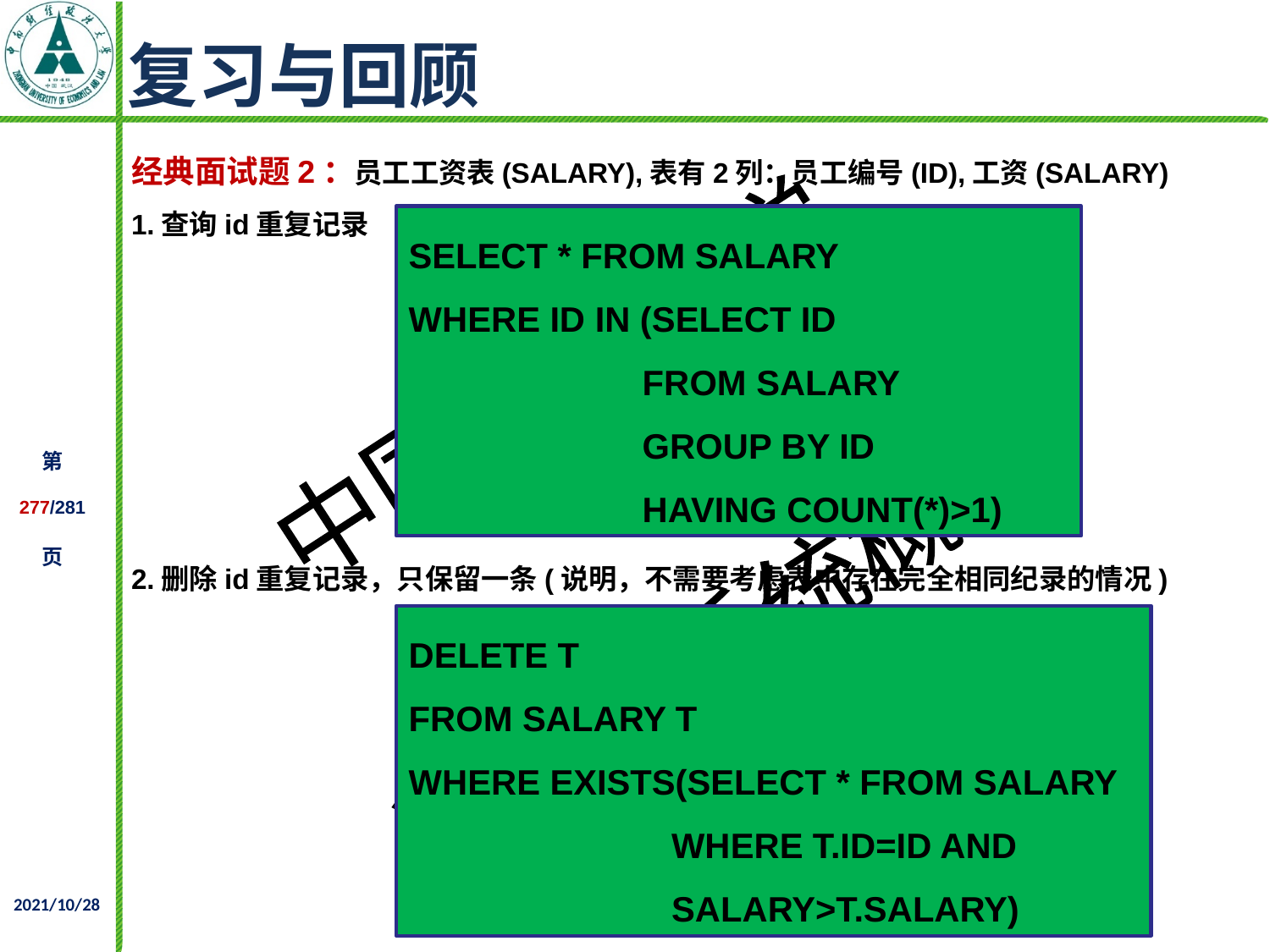

# 复习与回顾
经典面试题2：员工工资表(SALARY),表有2列：员工编号(ID),工资(SALARY)
1.查询id重复记录

2.删除id重复记录，只保留一条(说明，不需要考虑表中存在完全相同纪录的情况)

SELECT * FROM SALARY
WHERE ID IN (SELECT ID
                        FROM SALARY
                        GROUP BY ID
                        HAVING COUNT(*)>1)
DELETE T
FROM SALARY T
WHERE EXISTS(SELECT * FROM SALARY
                           WHERE T.ID=ID AND
                           SALARY>T.SALARY)
2021/10/28